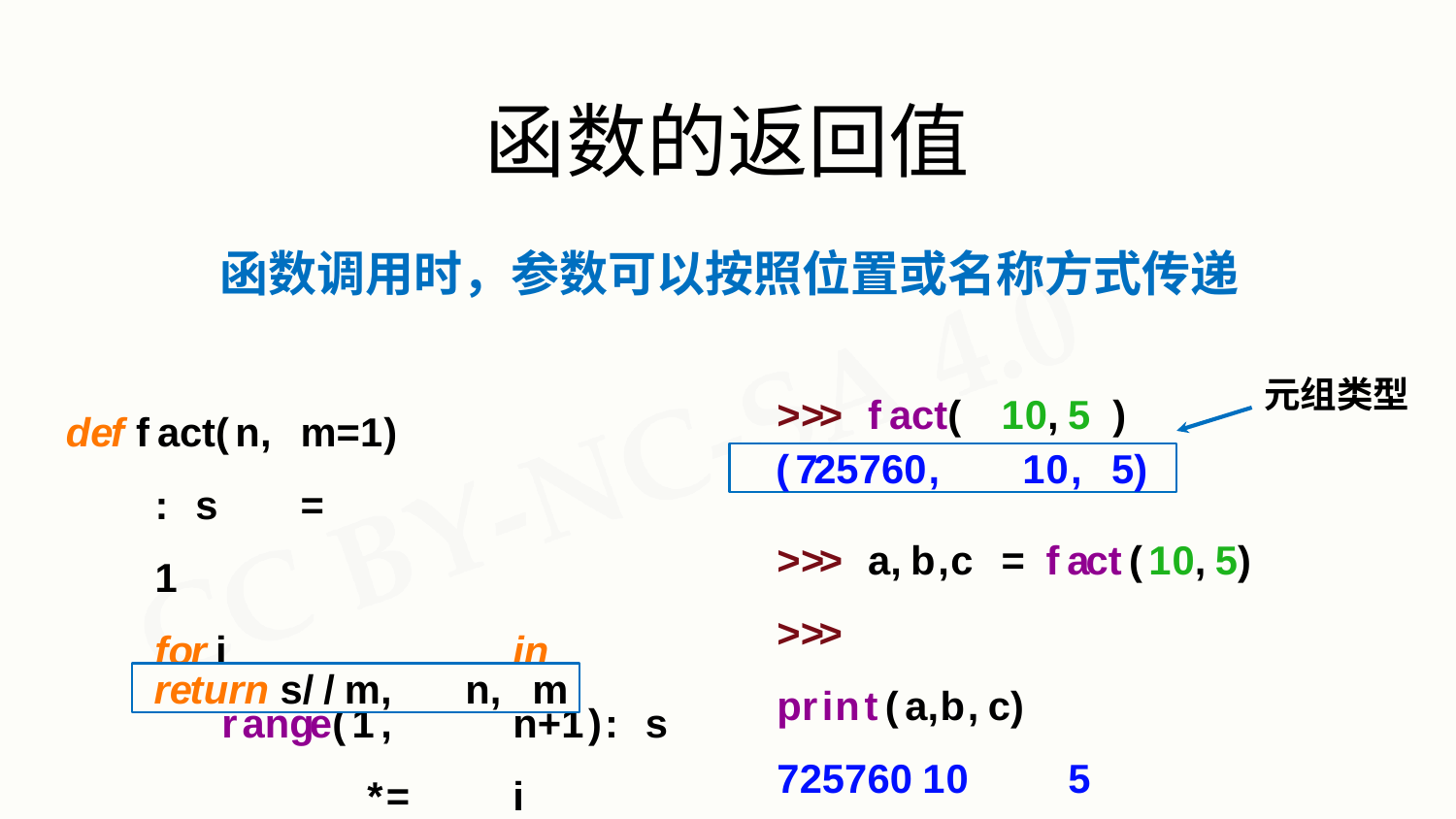

# 函数的返回值
函数调用时，参数可以按照位置或名称方式传递

元组类型
def fact(n,	m=1)	: s	=	1
for i		in range(1,	n+1): s	*=	i
>>>	fact(	10,5	)

(725760,	10,	5)

>>>	a,b,c	=	fact(10,5)
>>>	print(a,b,c) 725760	10	5
return s//m,	n,	m